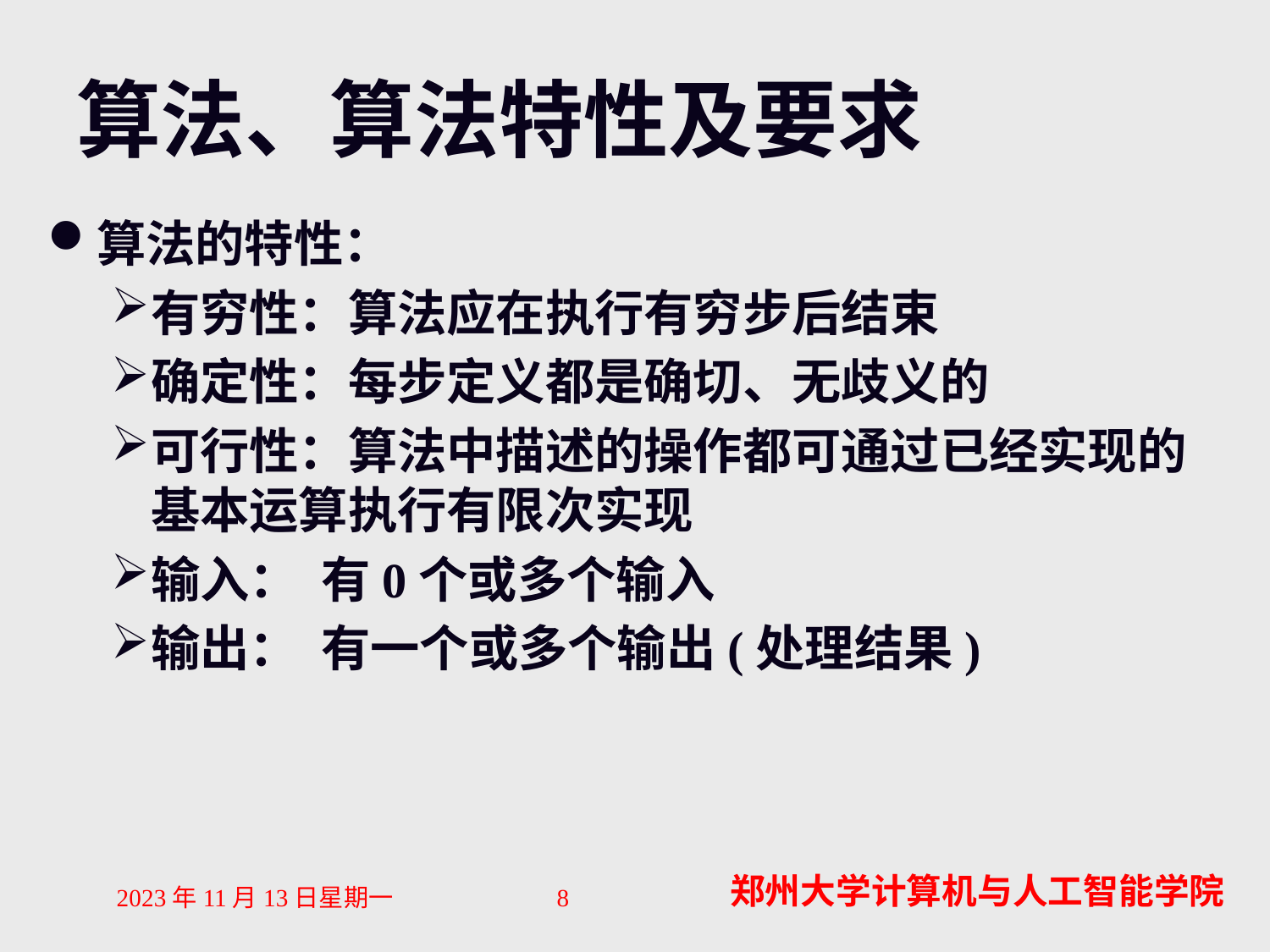

# 算法、算法特性及要求
算法的特性：
有穷性：算法应在执行有穷步后结束
确定性：每步定义都是确切、无歧义的
可行性：算法中描述的操作都可通过已经实现的基本运算执行有限次实现
输入：  有0个或多个输入
输出：  有一个或多个输出(处理结果)